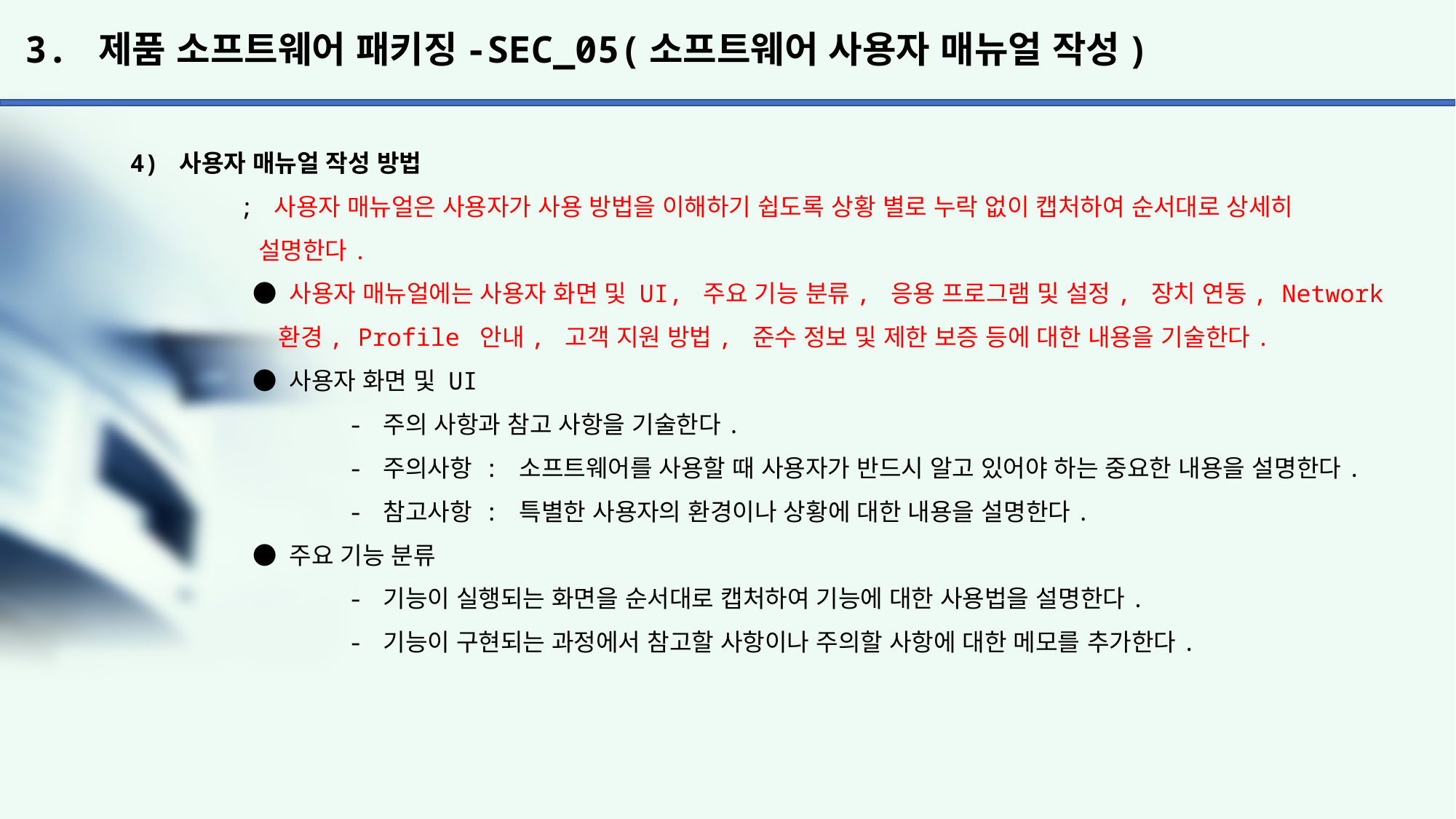

# 3. 제품 소프트웨어 패키징-SEC_05(소프트웨어 사용자 매뉴얼 작성)
4) 사용자 매뉴얼 작성 방법
	; 사용자 매뉴얼은 사용자가 사용 방법을 이해하기 쉽도록 상황 별로 누락 없이 캡처하여 순서대로 상세히
	  설명한다.
	  ● 사용자 매뉴얼에는 사용자 화면 및 UI, 주요 기능 분류, 응용 프로그램 및 설정, 장치 연동, Network
	     환경, Profile 안내, 고객 지원 방법, 준수 정보 및 제한 보증 등에 대한 내용을 기술한다.
	  ● 사용자 화면 및 UI
		- 주의 사항과 참고 사항을 기술한다.
		- 주의사항 : 소프트웨어를 사용할 때 사용자가 반드시 알고 있어야 하는 중요한 내용을 설명한다.
		- 참고사항 : 특별한 사용자의 환경이나 상황에 대한 내용을 설명한다.
	  ● 주요 기능 분류
		- 기능이 실행되는 화면을 순서대로 캡처하여 기능에 대한 사용법을 설명한다.
		- 기능이 구현되는 과정에서 참고할 사항이나 주의할 사항에 대한 메모를 추가한다.